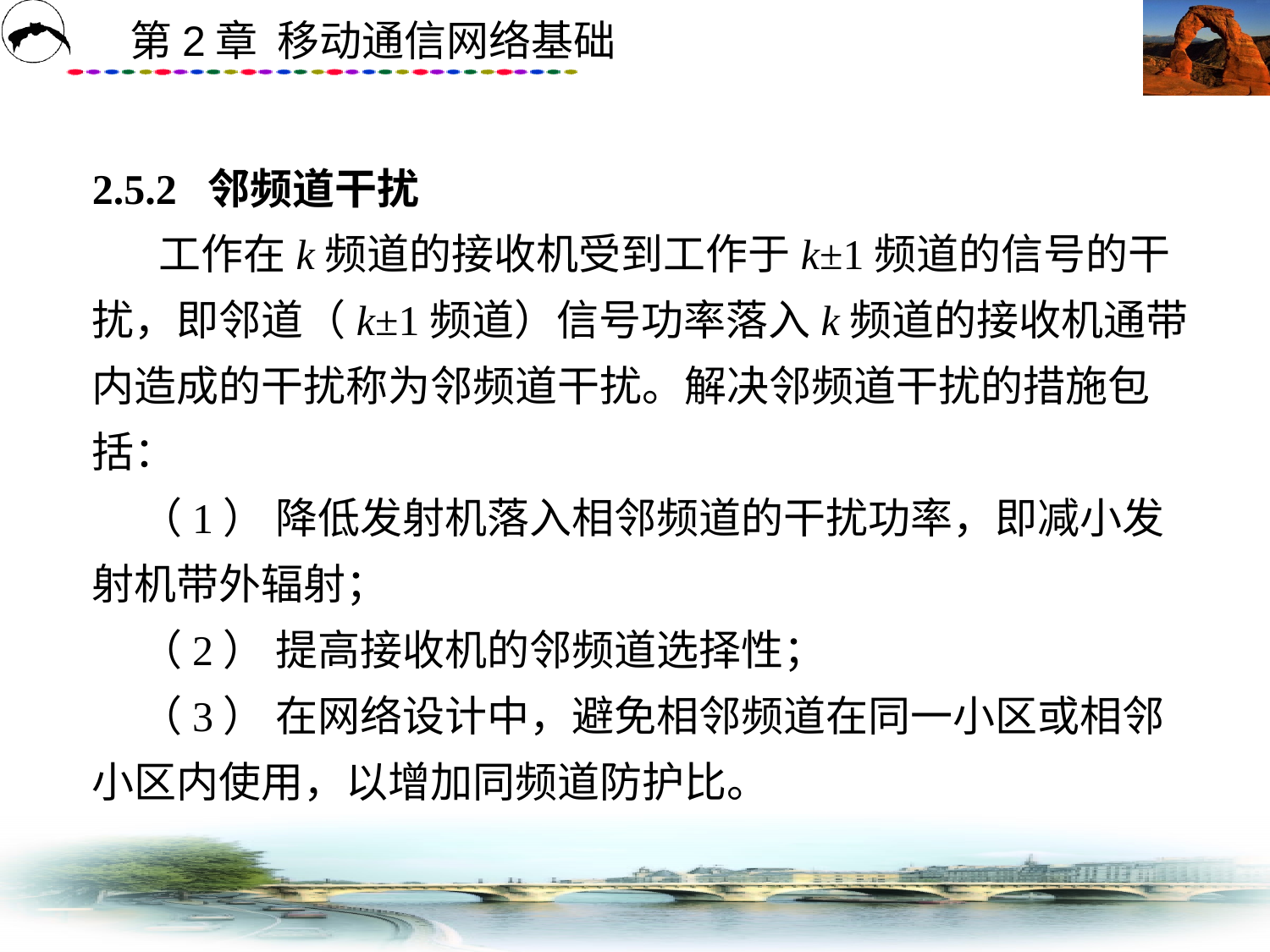

# 2.5.2  邻频道干扰 工作在k频道的接收机受到工作于k±1频道的信号的干扰，即邻道（k±1频道）信号功率落入k频道的接收机通带内造成的干扰称为邻频道干扰。解决邻频道干扰的措施包括： （1） 降低发射机落入相邻频道的干扰功率，即减小发射机带外辐射； （2） 提高接收机的邻频道选择性； （3） 在网络设计中，避免相邻频道在同一小区或相邻小区内使用，以增加同频道防护比。